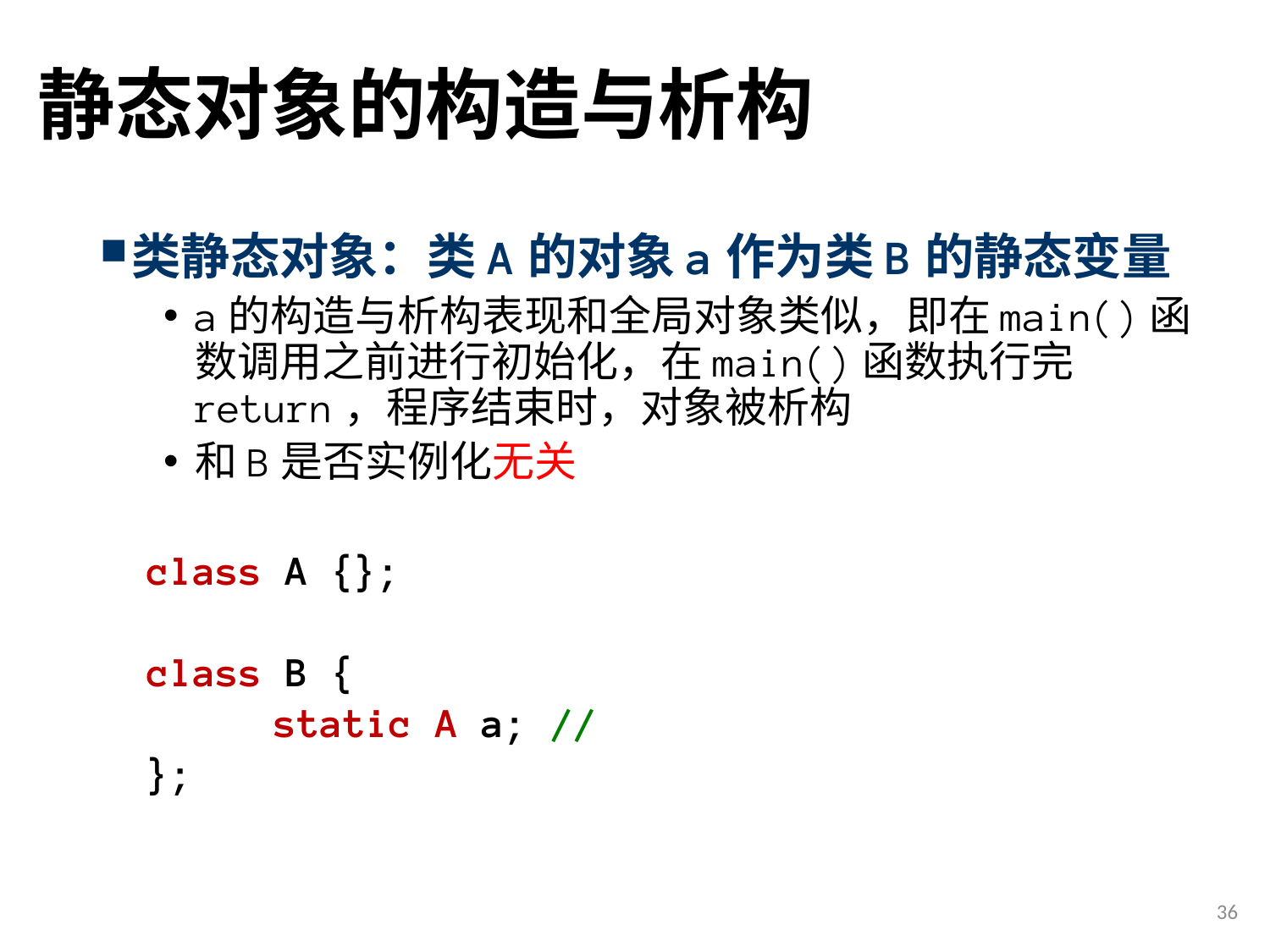

# 静态对象的构造与析构
类静态对象：类A的对象a作为类B的静态变量
a的构造与析构表现和全局对象类似，即在main()函数调用之前进行初始化，在main()函数执行完return，程序结束时，对象被析构
和B是否实例化无关
class A {};

class B {
	static A a; //
};
36